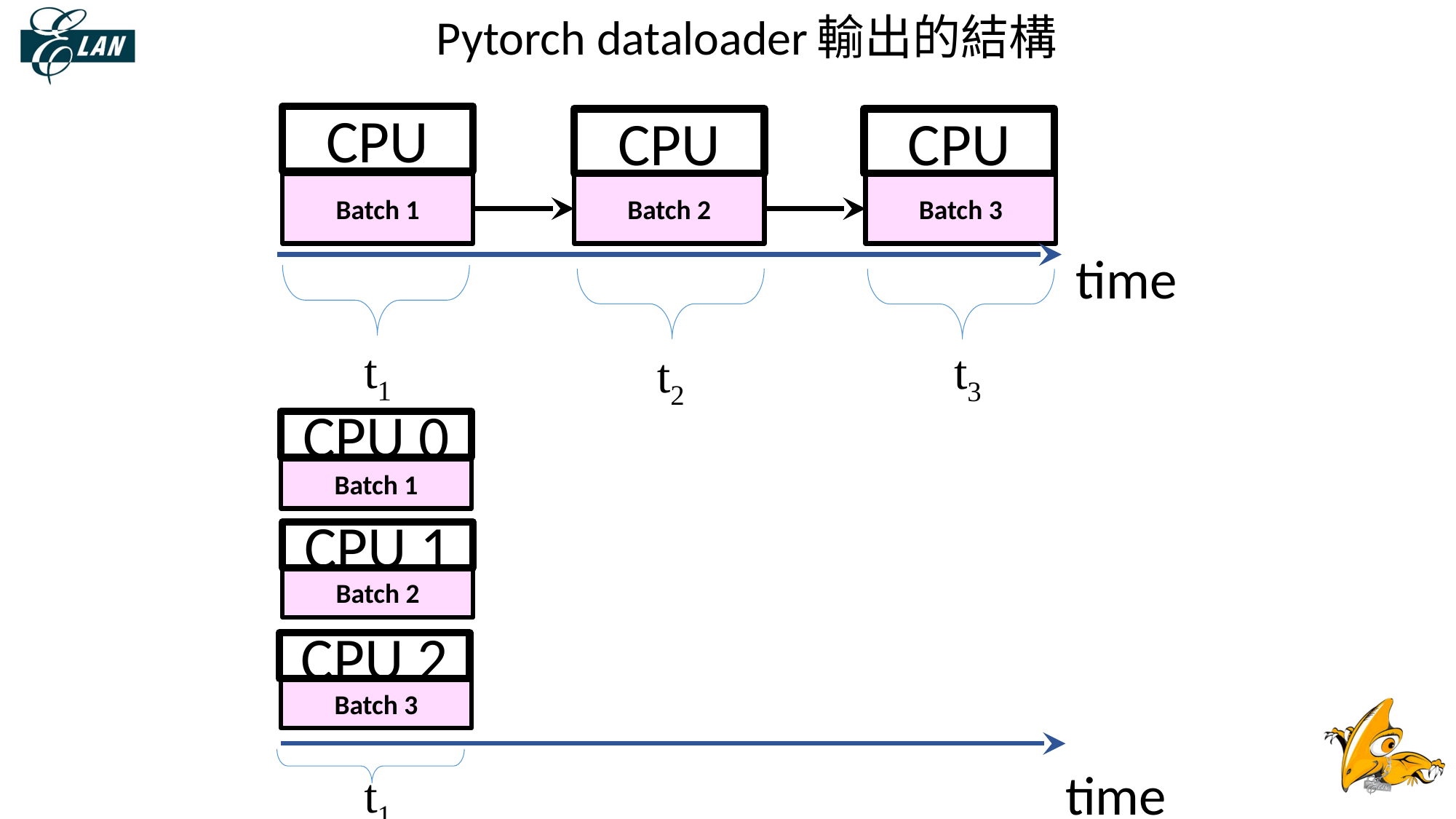

# Pytorch dataloader輸出的結構
CPU
CPU
CPU
Batch 1
Batch 2
Batch 3

time
t1
t3
t2
CPU 0
Batch 1
CPU 1
Batch 2
CPU 2
Batch 3

time
t1